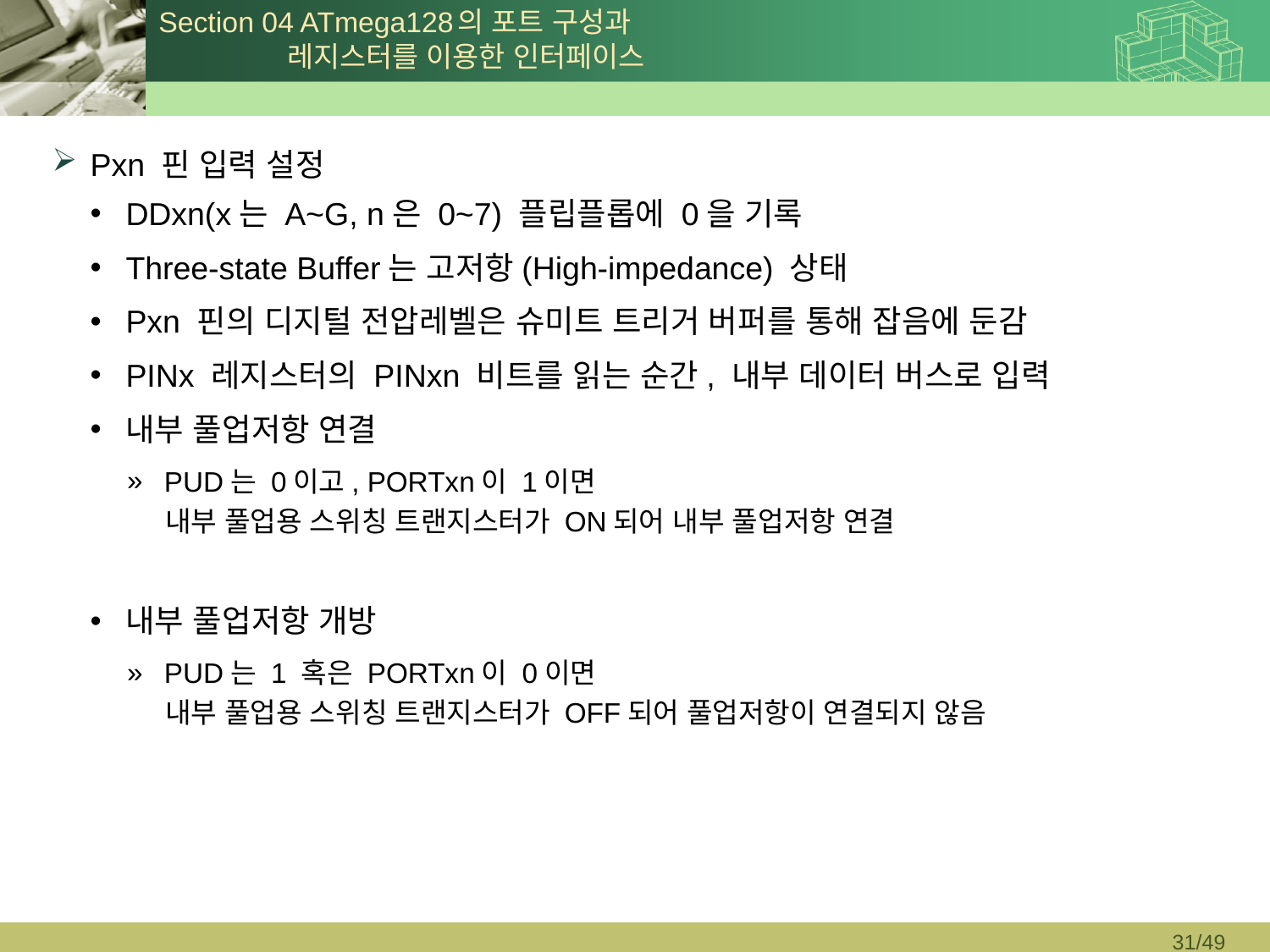

# Section 04 ATmega128의 포트 구성과 레지스터를 이용한 인터페이스
Pxn 핀 입력 설정
DDxn(x는 A~G, n은 0~7) 플립플롭에 0을 기록
Three-state Buffer는 고저항(High-impedance) 상태
Pxn 핀의 디지털 전압레벨은 슈미트 트리거 버퍼를 통해 잡음에 둔감
PINx 레지스터의 PINxn 비트를 읽는 순간, 내부 데이터 버스로 입력
내부 풀업저항 연결
PUD는 0이고, PORTxn이 1이면
    내부 풀업용 스위칭 트랜지스터가 ON되어 내부 풀업저항 연결

내부 풀업저항 개방
PUD는 1 혹은 PORTxn이 0이면
    내부 풀업용 스위칭 트랜지스터가 OFF되어 풀업저항이 연결되지 않음